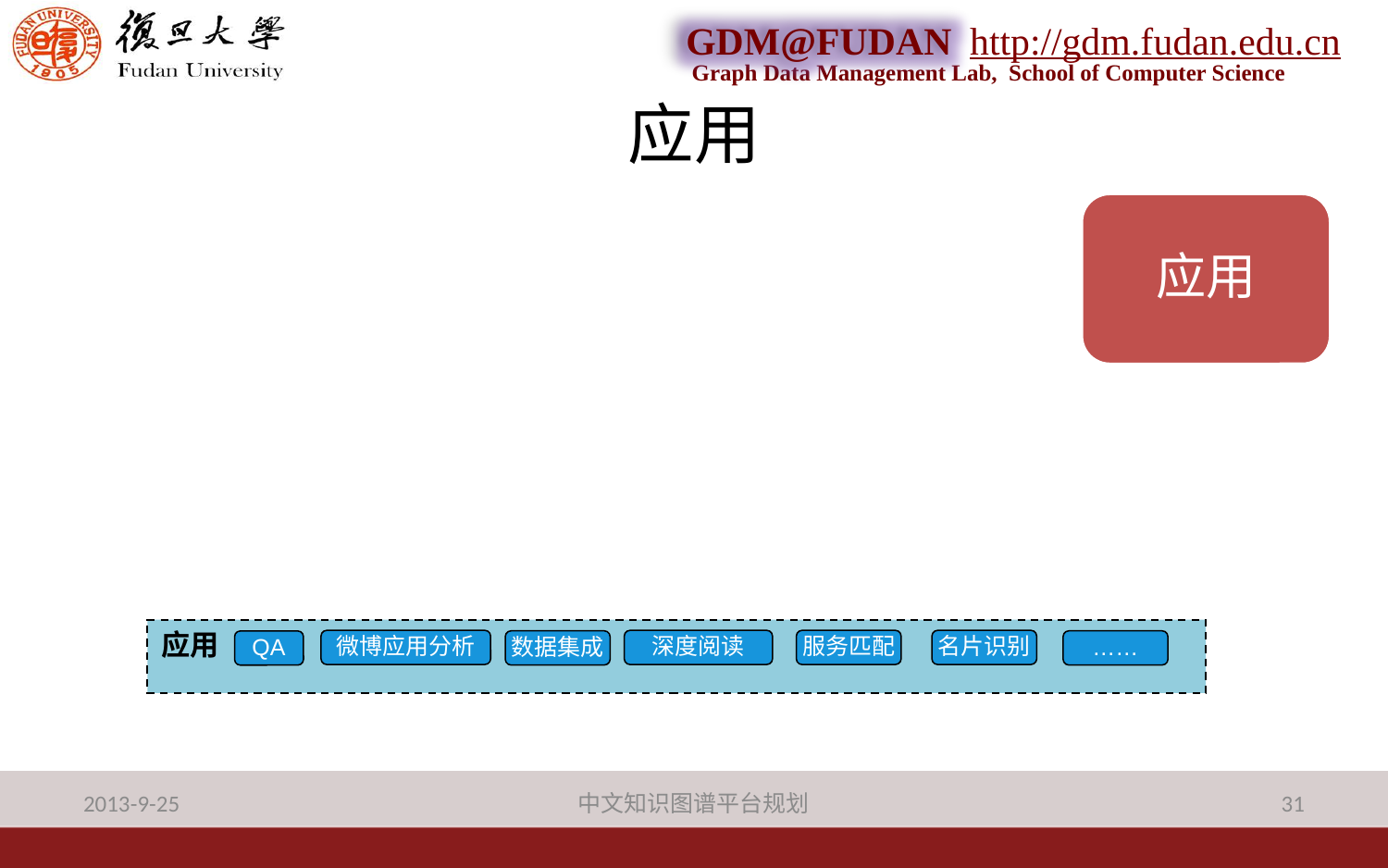

# 应用

应用

应用
服务匹配
名片识别
深度阅读
微博应用分析
数据集成
……
QA
2013-9-25
中文知识图谱平台规划
31